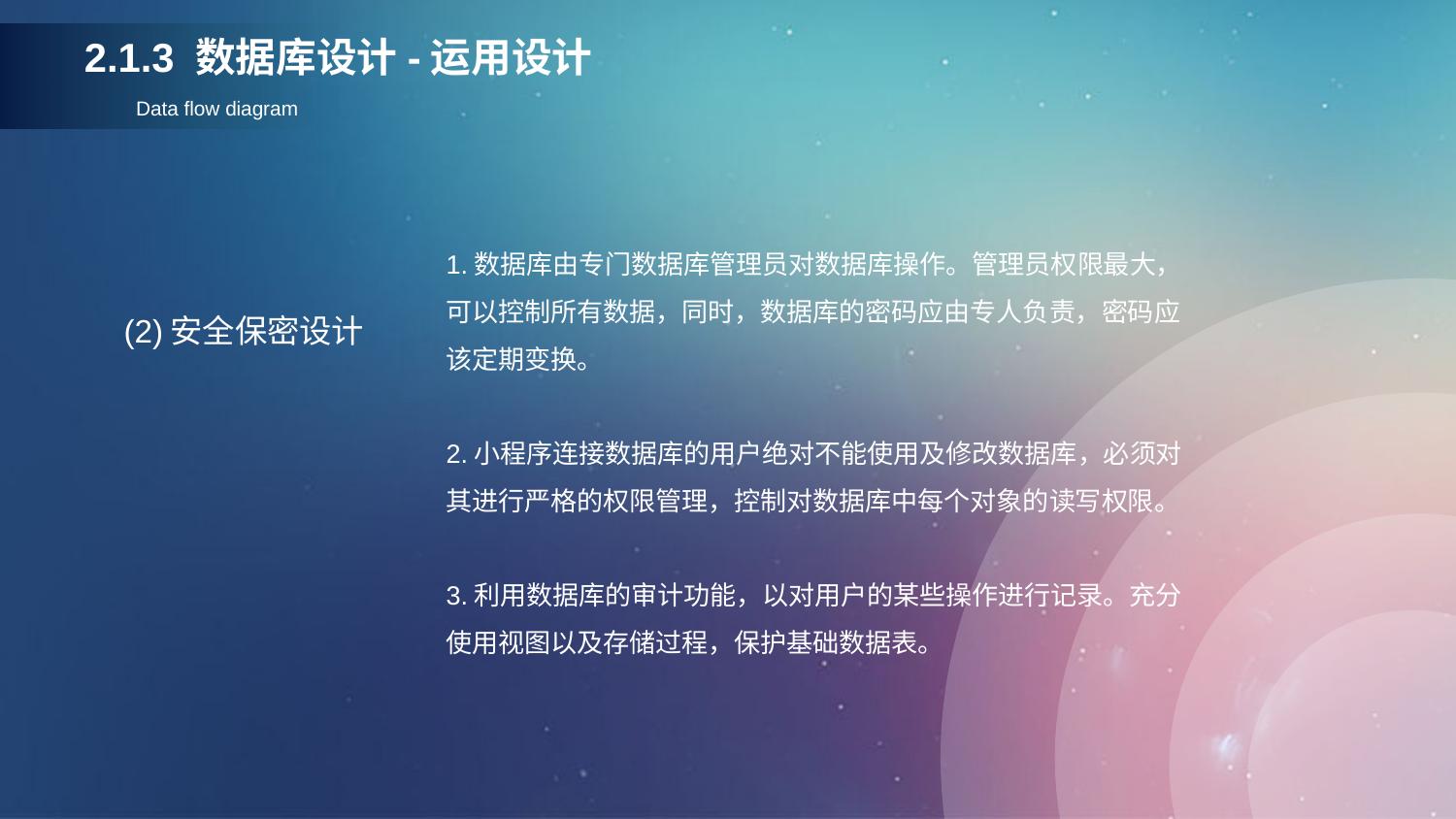

2.1.3 数据库设计-运用设计
    Data flow diagram
1.数据库由专门数据库管理员对数据库操作。管理员权限最大，可以控制所有数据，同时，数据库的密码应由专人负责，密码应该定期变换。

2.小程序连接数据库的用户绝对不能使用及修改数据库，必须对其进行严格的权限管理，控制对数据库中每个对象的读写权限。

3.利用数据库的审计功能，以对用户的某些操作进行记录。充分使用视图以及存储过程，保护基础数据表。

(2)安全保密设计